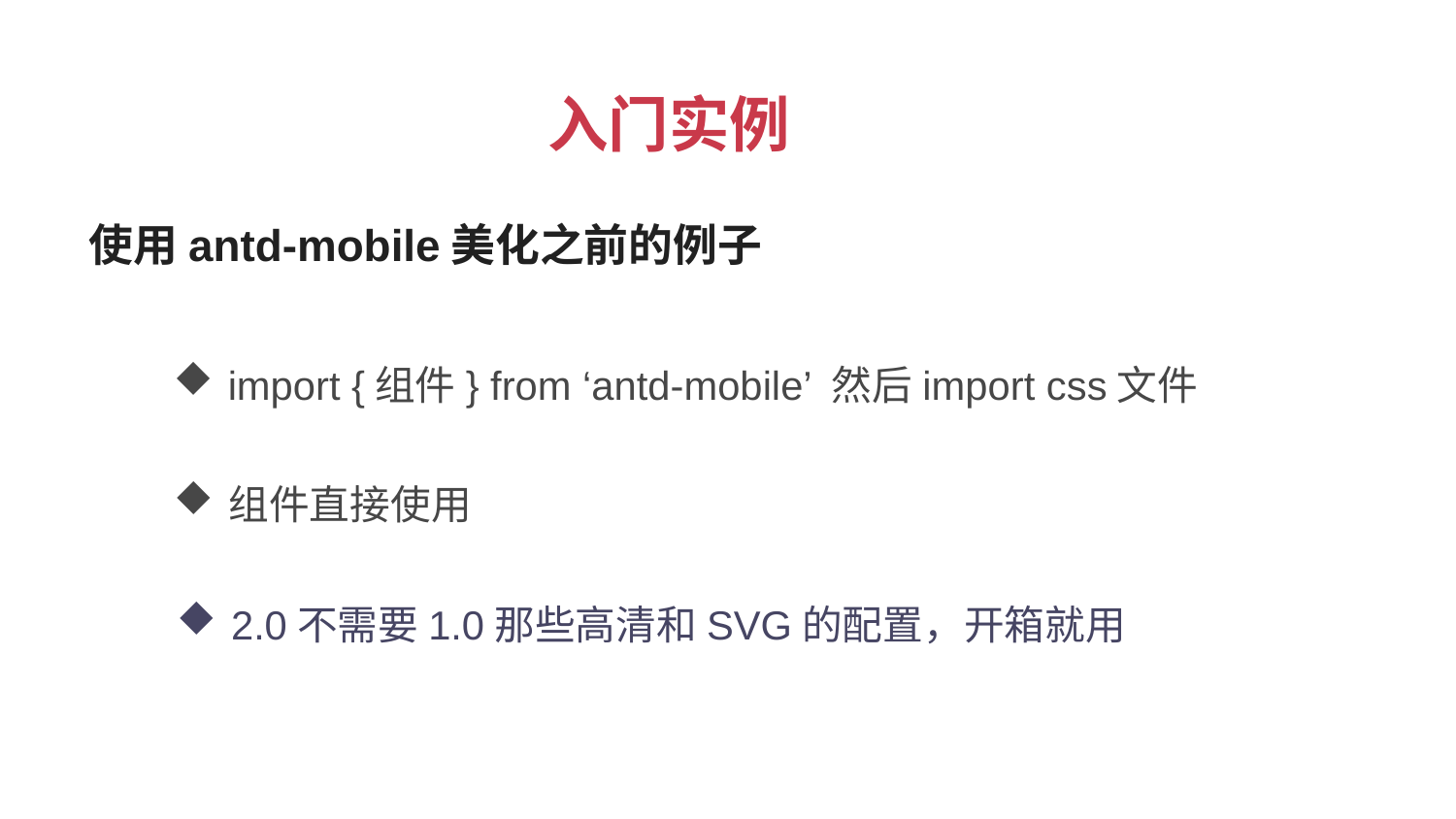

入门实例
使用antd-mobile美化之前的例子
import {组件} from ‘antd-mobile’ 然后import css文件
组件直接使用
2.0不需要1.0那些高清和SVG的配置，开箱就用